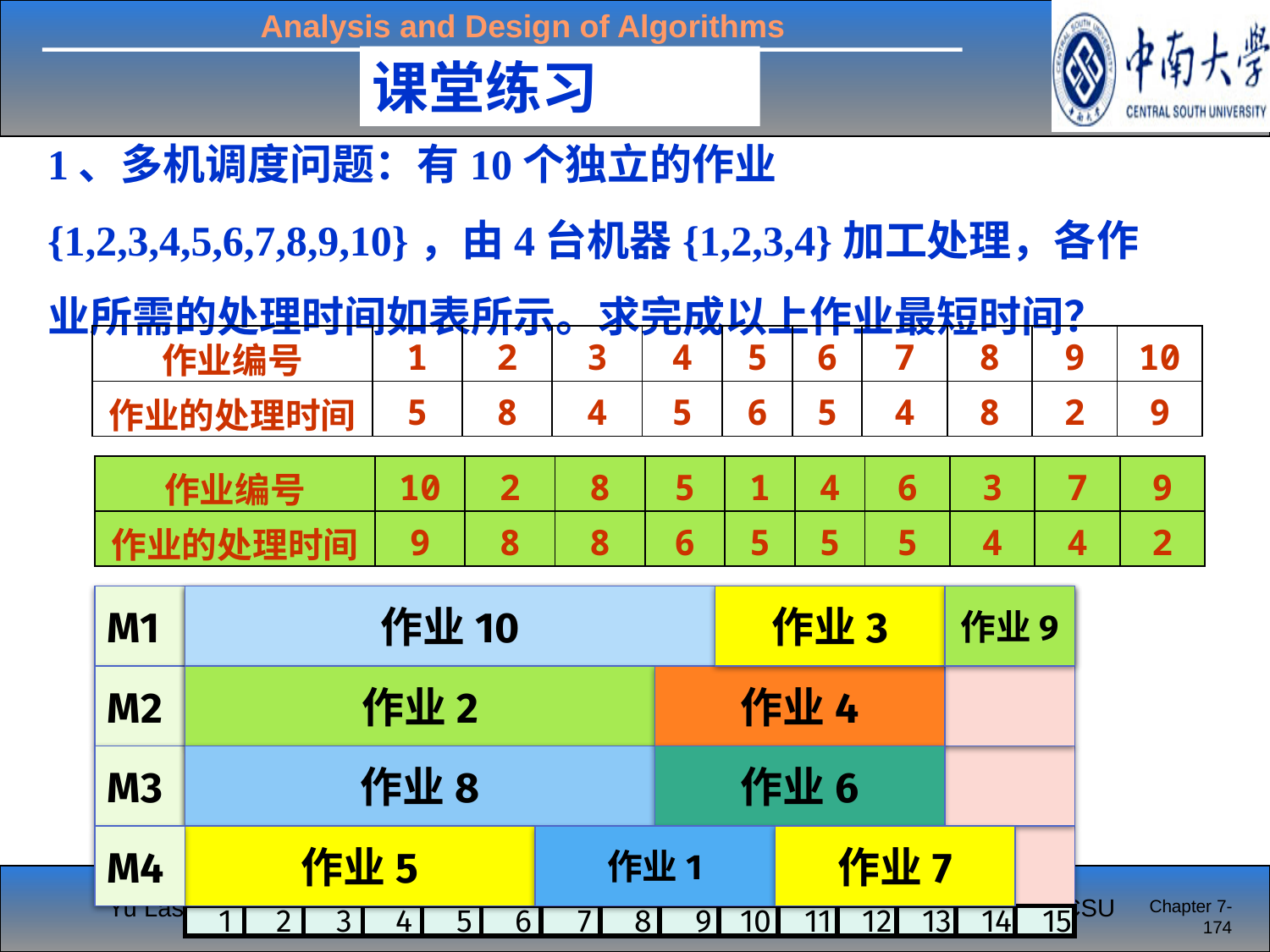

课堂练习
1、多机调度问题：有10个独立的作业{1,2,3,4,5,6,7,8,9,10}，由4台机器{1,2,3,4}加工处理，各作业所需的处理时间如表所示。求完成以上作业最短时间？
| 作业编号 | 1 | 2 | 3 | 4 | 5 | 6 | 7 | 8 | 9 | 10 |
| --- | --- | --- | --- | --- | --- | --- | --- | --- | --- | --- |
| 作业的处理时间 | 5 | 8 | 4 | 5 | 6 | 5 | 4 | 8 | 2 | 9 |
| 作业编号 | 10 | 2 | 8 | 5 | 1 | 4 | 6 | 3 | 7 | 9 |
| --- | --- | --- | --- | --- | --- | --- | --- | --- | --- | --- |
| 作业的处理时间 | 9 | 8 | 8 | 6 | 5 | 5 | 5 | 4 | 4 | 2 |
M1

作业10
作业3
作业9
M2

作业2
作业4
M3

作业8
作业6
M4

作业5
作业1
作业7
Chapter 7-174
| 1 | 2 | 3 | 4 | 5 | 6 | 7 | 8 | 9 | 10 | 11 | 12 | 13 | 14 | 15 |
| --- | --- | --- | --- | --- | --- | --- | --- | --- | --- | --- | --- | --- | --- | --- |
|  |  |  |  |  |  |  |  |  |  |  |  |  |  |  |
| --- | --- | --- | --- | --- | --- | --- | --- | --- | --- | --- | --- | --- | --- | --- |